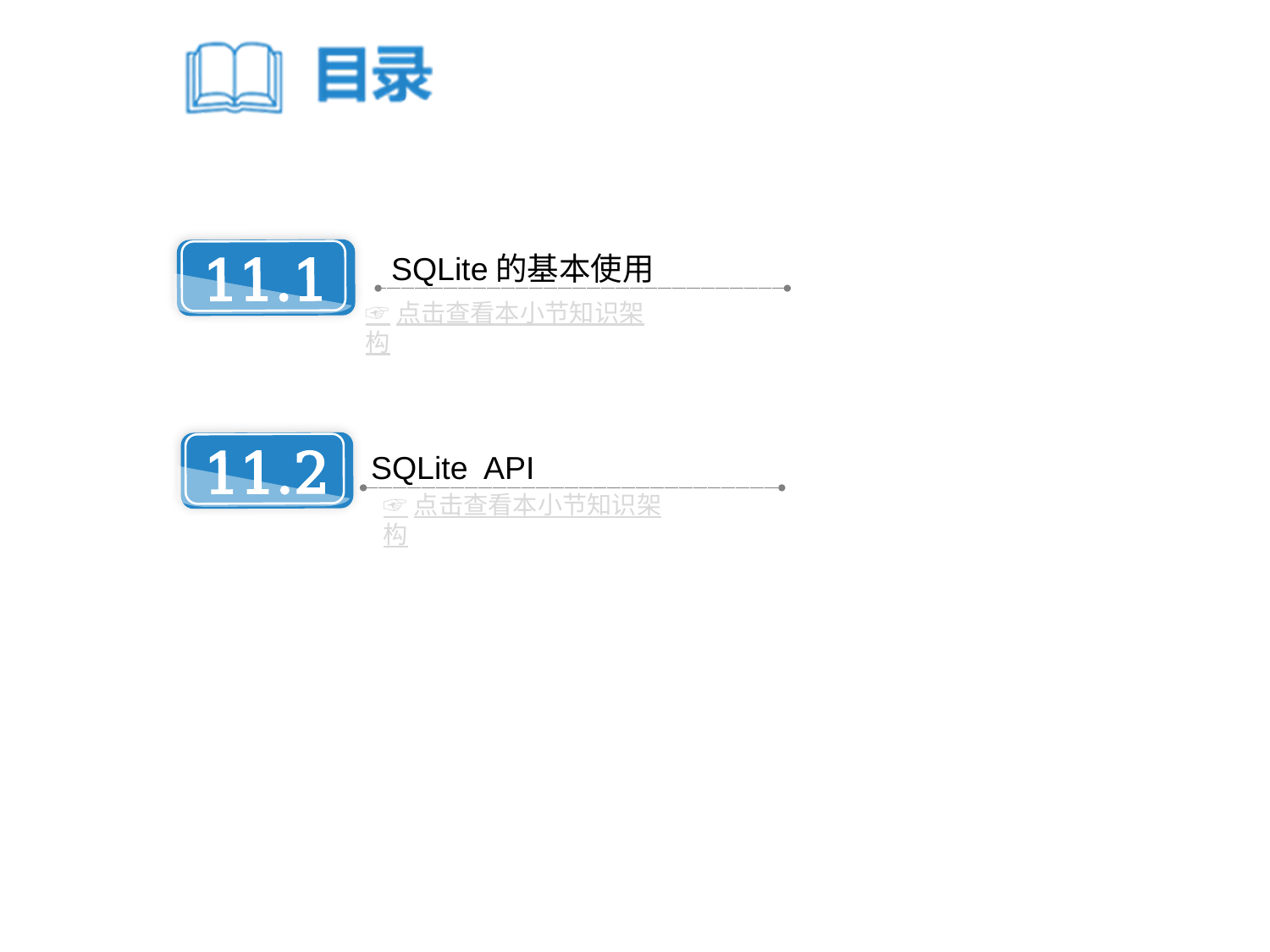

11.1

SQLite的基本使用
☞点击查看本小节知识架构
11.2

SQLite  API

☞点击查看本小节知识架构